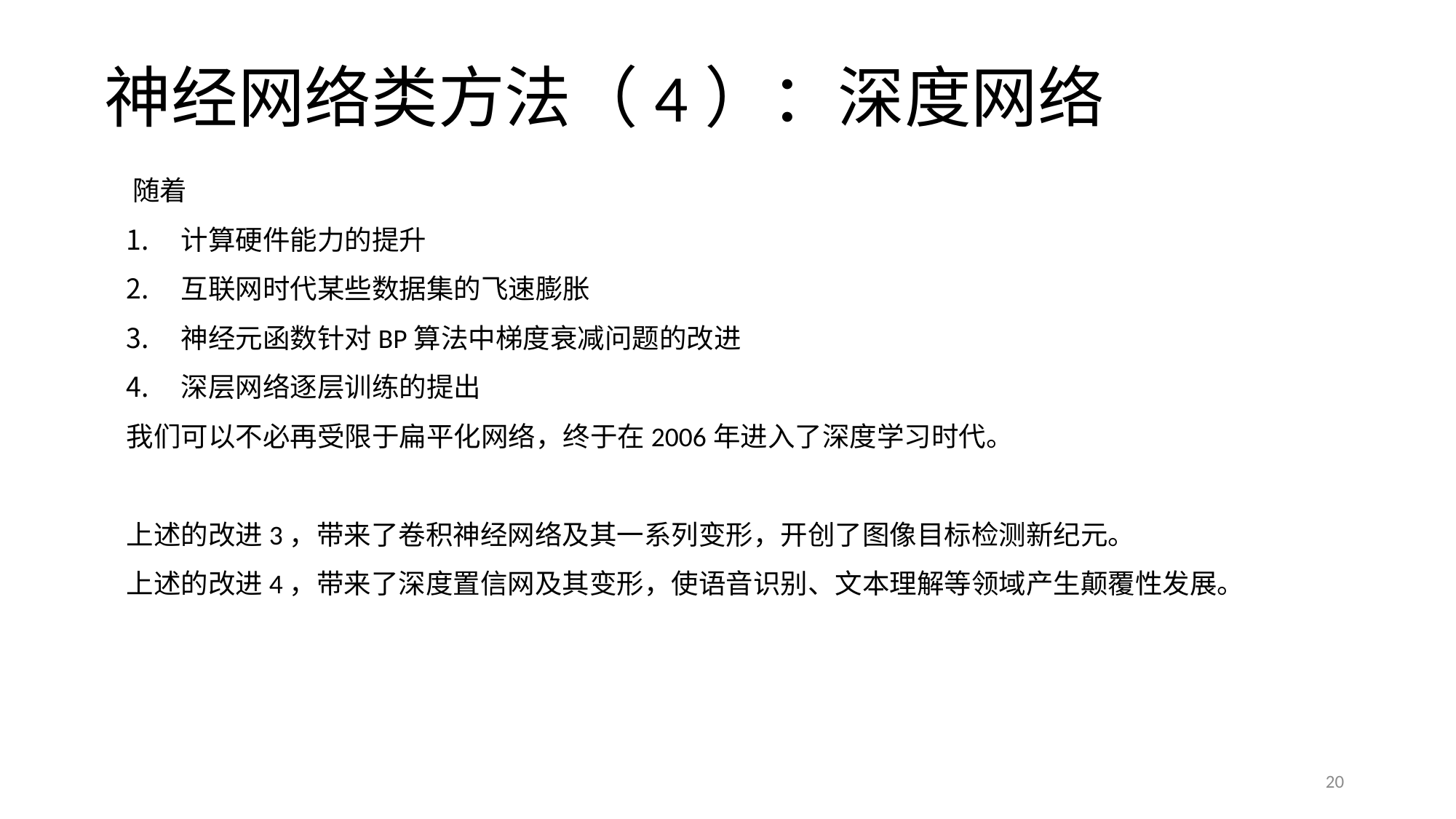

# 神经网络类方法（4）：深度网络
        随着
计算硬件能力的提升
互联网时代某些数据集的飞速膨胀
神经元函数针对BP算法中梯度衰减问题的改进
深层网络逐层训练的提出
我们可以不必再受限于扁平化网络，终于在2006年进入了深度学习时代。

上述的改进3，带来了卷积神经网络及其一系列变形，开创了图像目标检测新纪元。
上述的改进4，带来了深度置信网及其变形，使语音识别、文本理解等领域产生颠覆性发展。
20